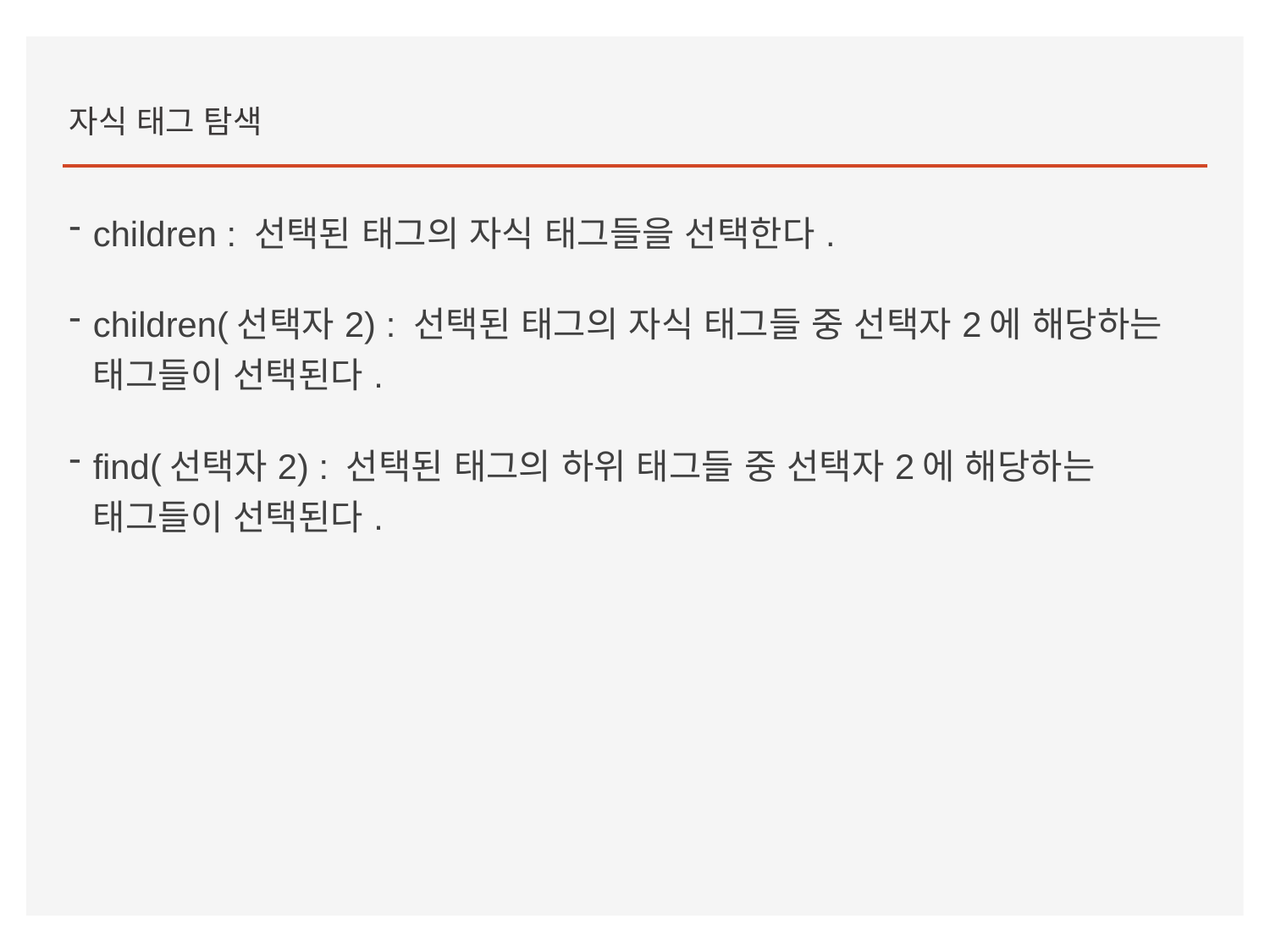

자식 태그 탐색
children : 선택된 태그의 자식 태그들을 선택한다.
children(선택자2) : 선택된 태그의 자식 태그들 중 선택자2에 해당하는 태그들이 선택된다.
find(선택자2) : 선택된 태그의 하위 태그들 중 선택자2에 해당하는 태그들이 선택된다.